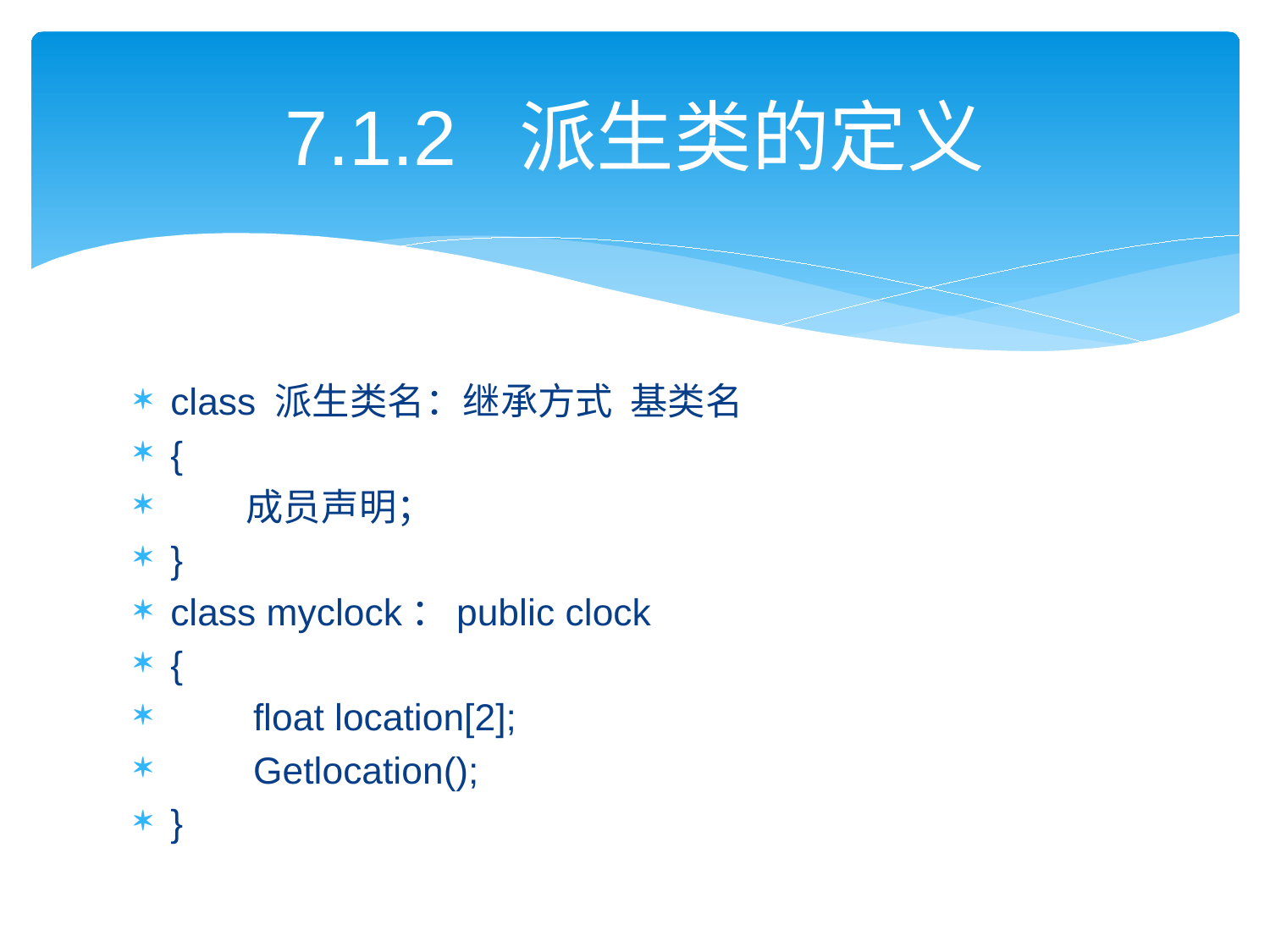

# 7.1.2  派生类的定义
class 派生类名：继承方式  基类名
{
        成员声明；
}
class myclock：public clock
{
        float location[2];
        Getlocation();
}